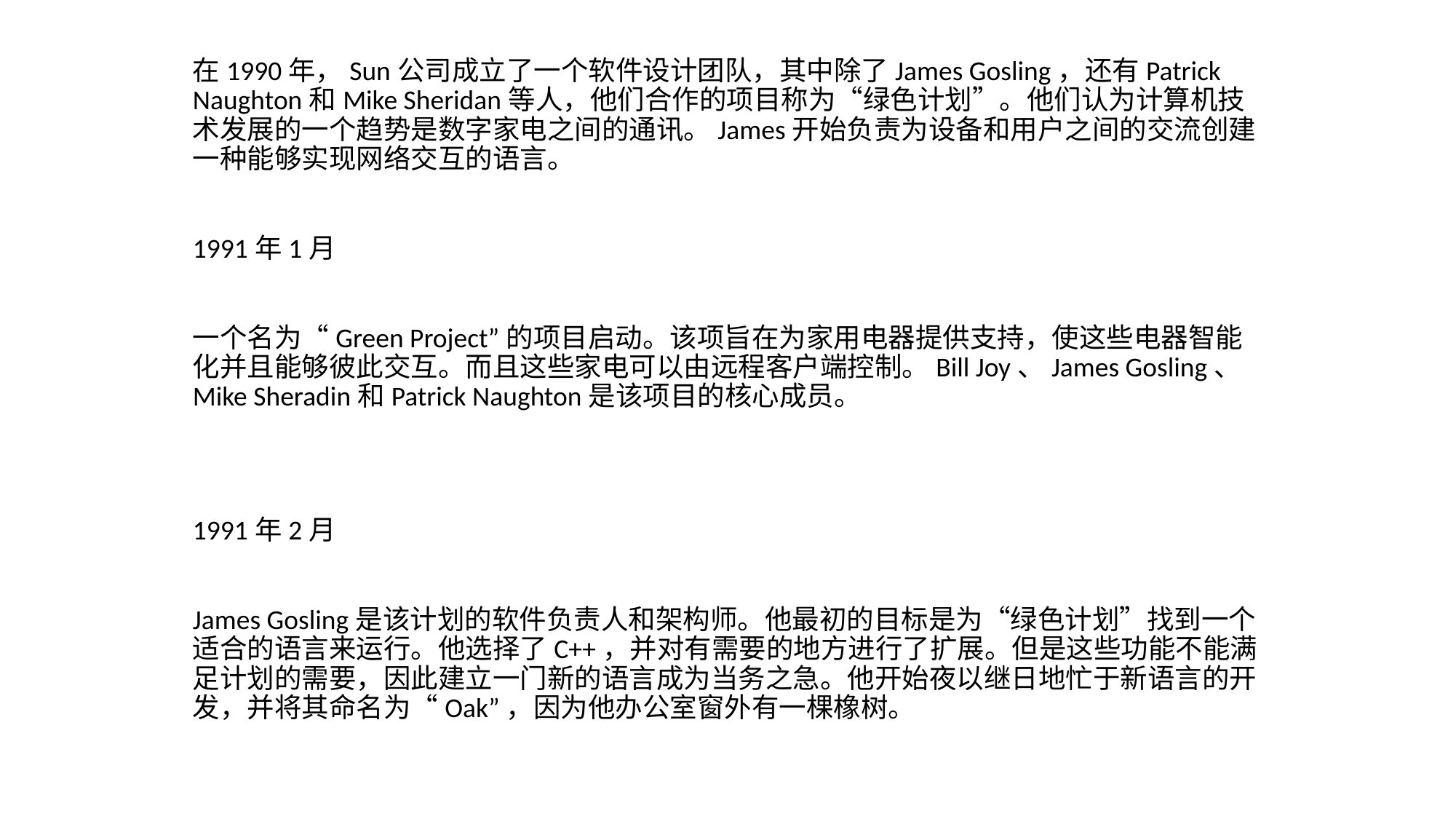

在1990年，Sun公司成立了一个软件设计团队，其中除了James Gosling，还有Patrick Naughton和Mike Sheridan等人，他们合作的项目称为“绿色计划”。他们认为计算机技术发展的一个趋势是数字家电之间的通讯。James开始负责为设备和用户之间的交流创建一种能够实现网络交互的语言。

1991年1月

一个名为“Green Project”的项目启动。该项旨在为家用电器提供支持，使这些电器智能化并且能够彼此交互。而且这些家电可以由远程客户端控制。Bill Joy、James Gosling、Mike Sheradin和Patrick Naughton是该项目的核心成员。

1991年2月

James Gosling是该计划的软件负责人和架构师。他最初的目标是为“绿色计划”找到一个适合的语言来运行。他选择了C++，并对有需要的地方进行了扩展。但是这些功能不能满足计划的需要，因此建立一门新的语言成为当务之急。他开始夜以继日地忙于新语言的开发，并将其命名为“Oak”，因为他办公室窗外有一棵橡树。